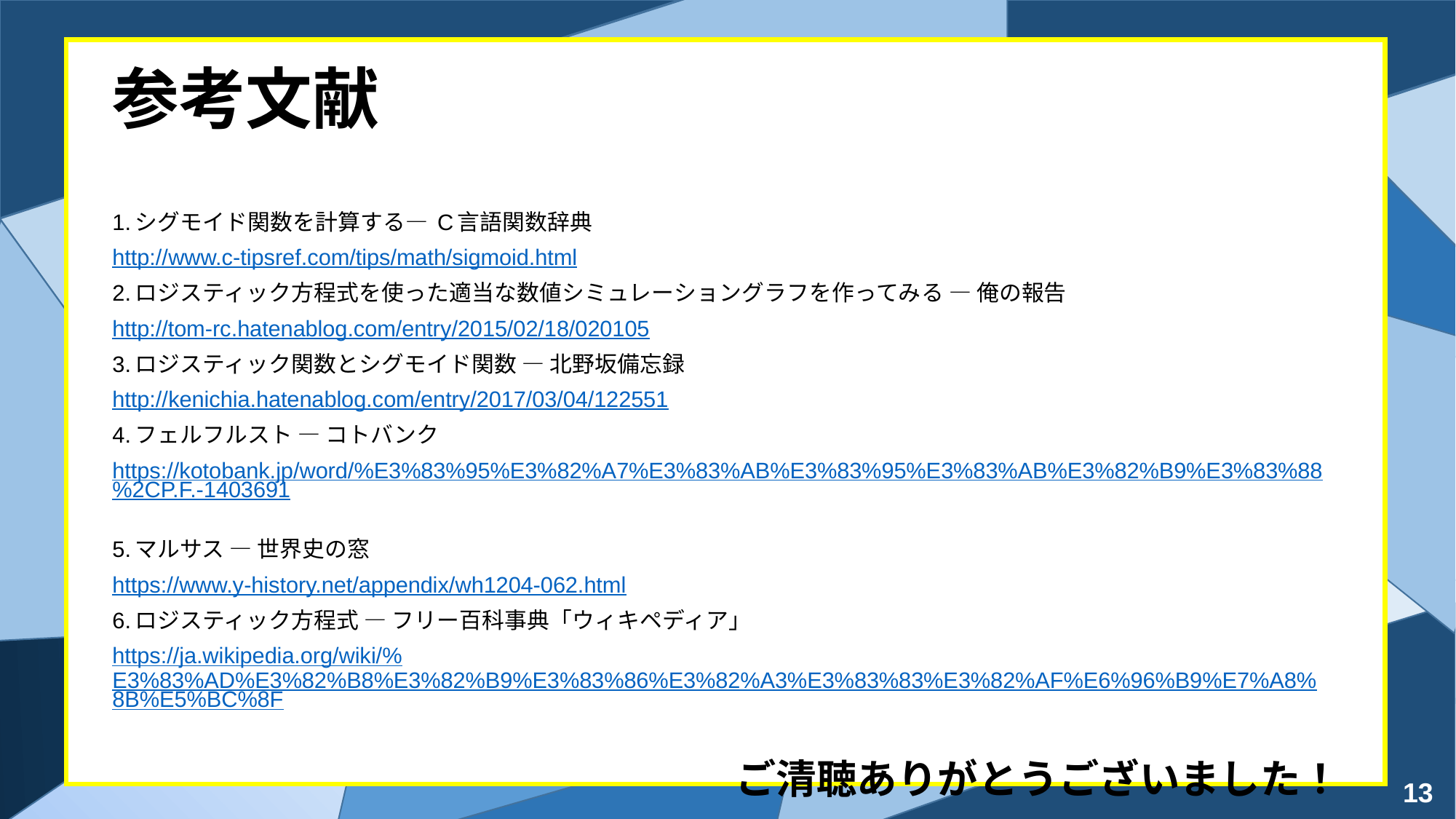

# 参考文献

1.シグモイド関数を計算する― C言語関数辞典
http://www.c-tipsref.com/tips/math/sigmoid.html
2.ロジスティック方程式を使った適当な数値シミュレーショングラフを作ってみる ― 俺の報告
http://tom-rc.hatenablog.com/entry/2015/02/18/020105
3.ロジスティック関数とシグモイド関数 ― 北野坂備忘録
http://kenichia.hatenablog.com/entry/2017/03/04/122551
4.フェルフルスト ― コトバンク
https://kotobank.jp/word/%E3%83%95%E3%82%A7%E3%83%AB%E3%83%95%E3%83%AB%E3%82%B9%E3%83%88%2CP.F.-1403691
5.マルサス ― 世界史の窓
https://www.y-history.net/appendix/wh1204-062.html
6.ロジスティック方程式 ― フリー百科事典「ウィキペディア」
https://ja.wikipedia.org/wiki/%E3%83%AD%E3%82%B8%E3%82%B9%E3%83%86%E3%82%A3%E3%83%83%E3%82%AF%E6%96%B9%E7%A8%8B%E5%BC%8F

ご清聴ありがとうございました！
13